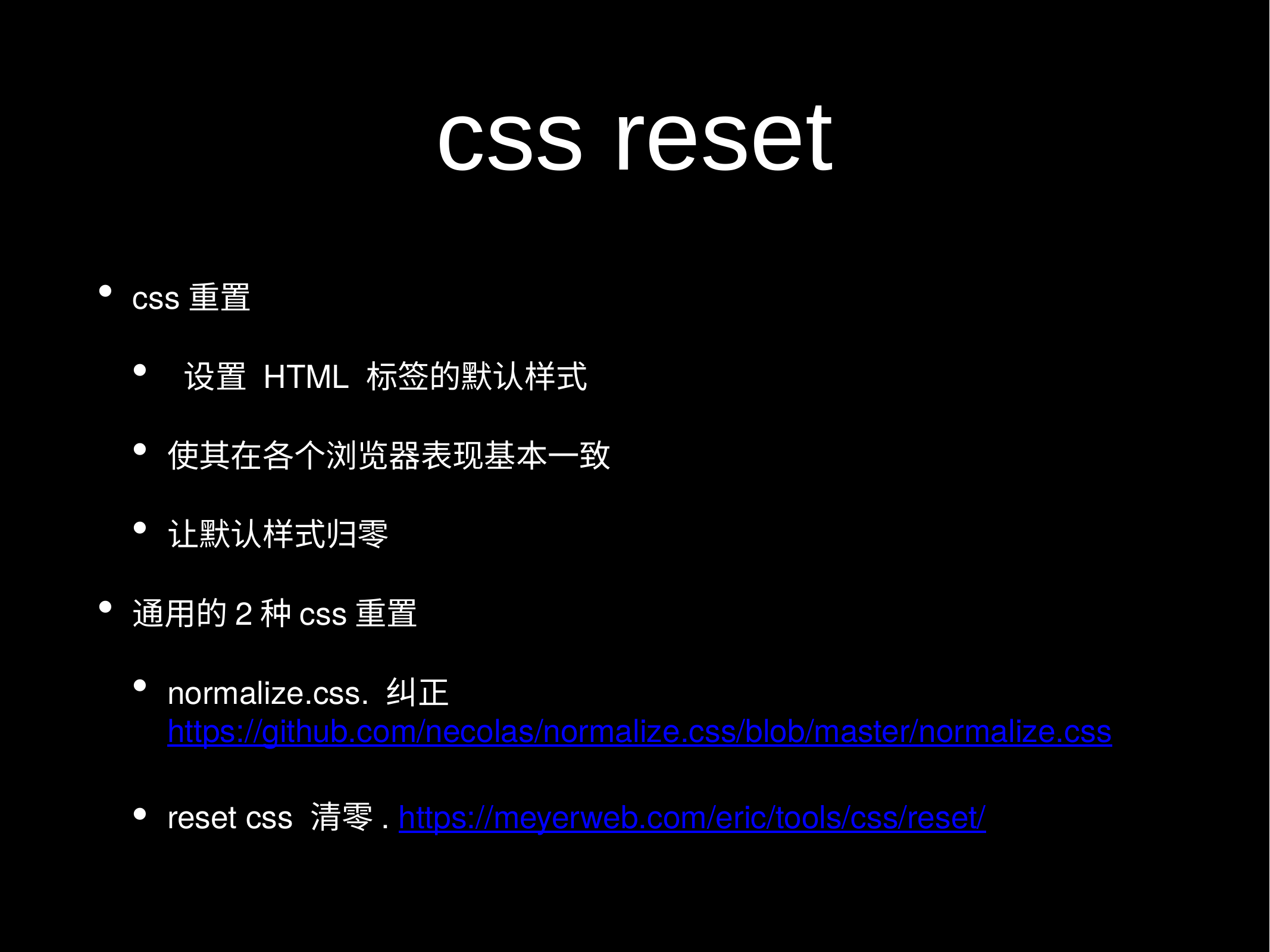

# css reset
css重置
 设置 HTML 标签的默认样式
使其在各个浏览器表现基本一致
让默认样式归零
通用的2种css重置
normalize.css. 纠正 https://github.com/necolas/normalize.css/blob/master/normalize.css
reset css 清零. https://meyerweb.com/eric/tools/css/reset/